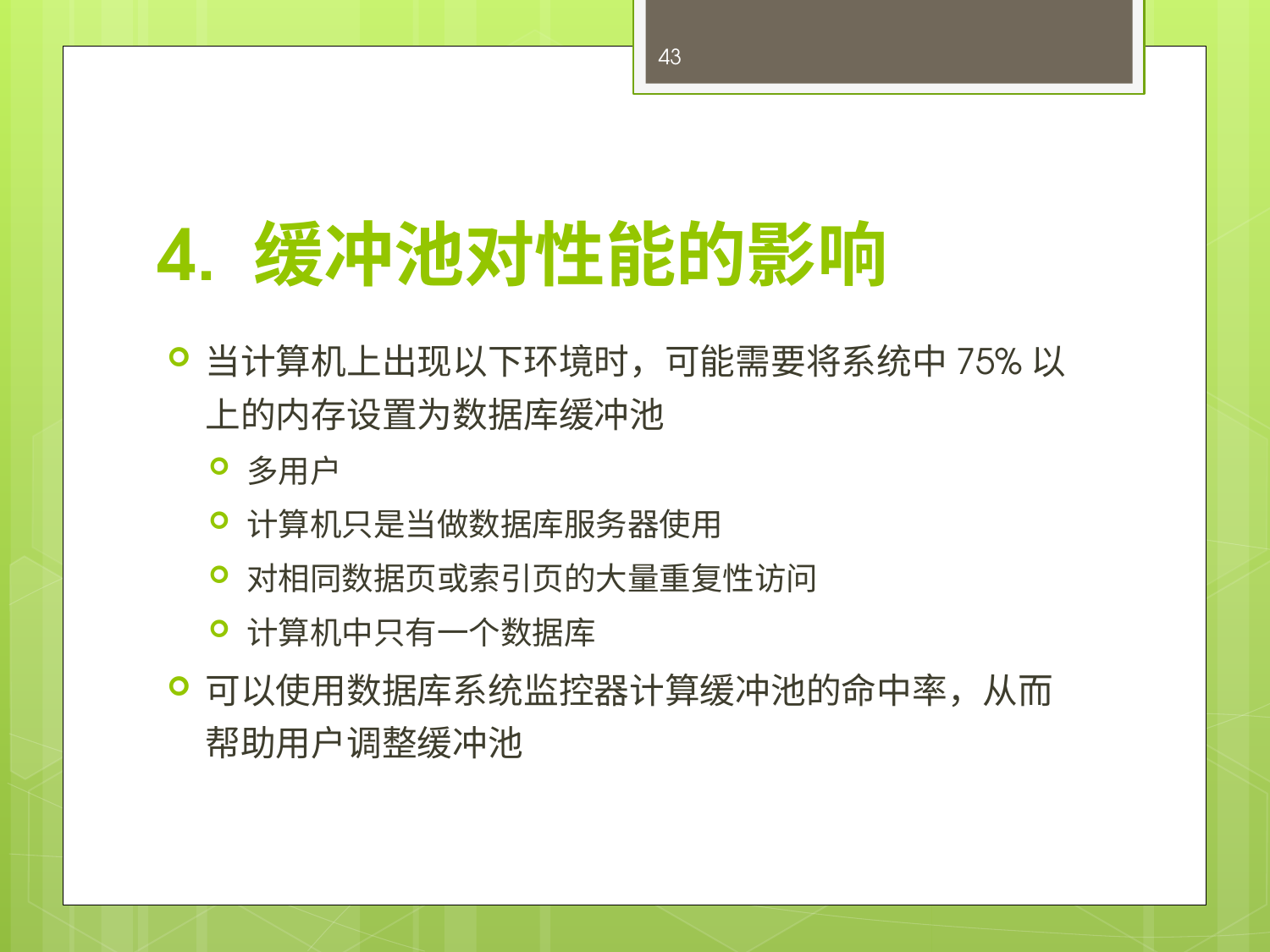

43
# 4. 缓冲池对性能的影响
当计算机上出现以下环境时，可能需要将系统中75%以上的内存设置为数据库缓冲池
多用户
计算机只是当做数据库服务器使用
对相同数据页或索引页的大量重复性访问
计算机中只有一个数据库
可以使用数据库系统监控器计算缓冲池的命中率，从而帮助用户调整缓冲池